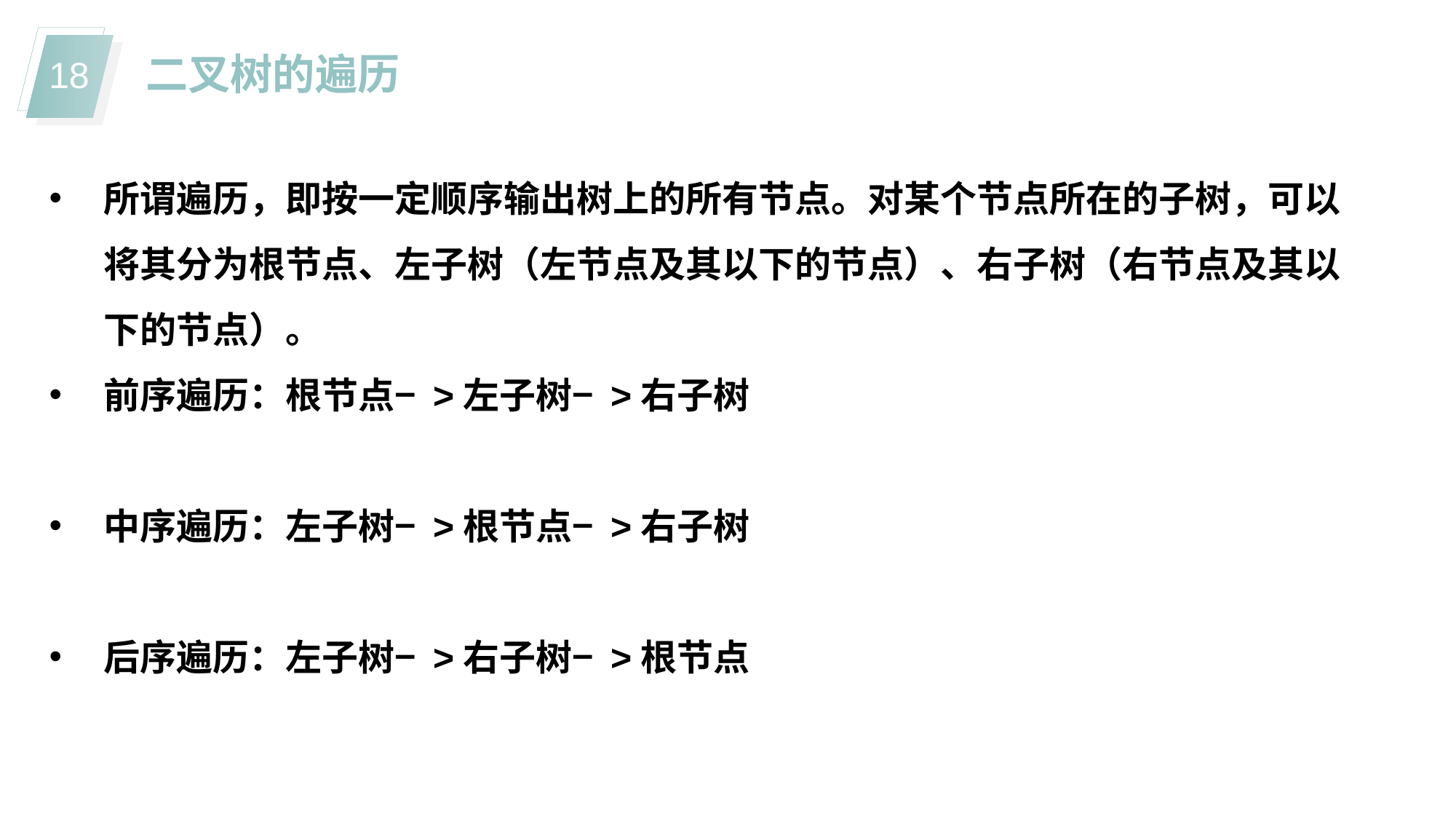

二叉树的遍历
所谓遍历，即按一定顺序输出树上的所有节点。对某个节点所在的子树，可以将其分为根节点、左子树（左节点及其以下的节点）、右子树（右节点及其以下的节点）。
前序遍历：根节点− >左子树− >右子树

中序遍历：左子树− >根节点− >右子树

后序遍历：左子树− >右子树− >根节点